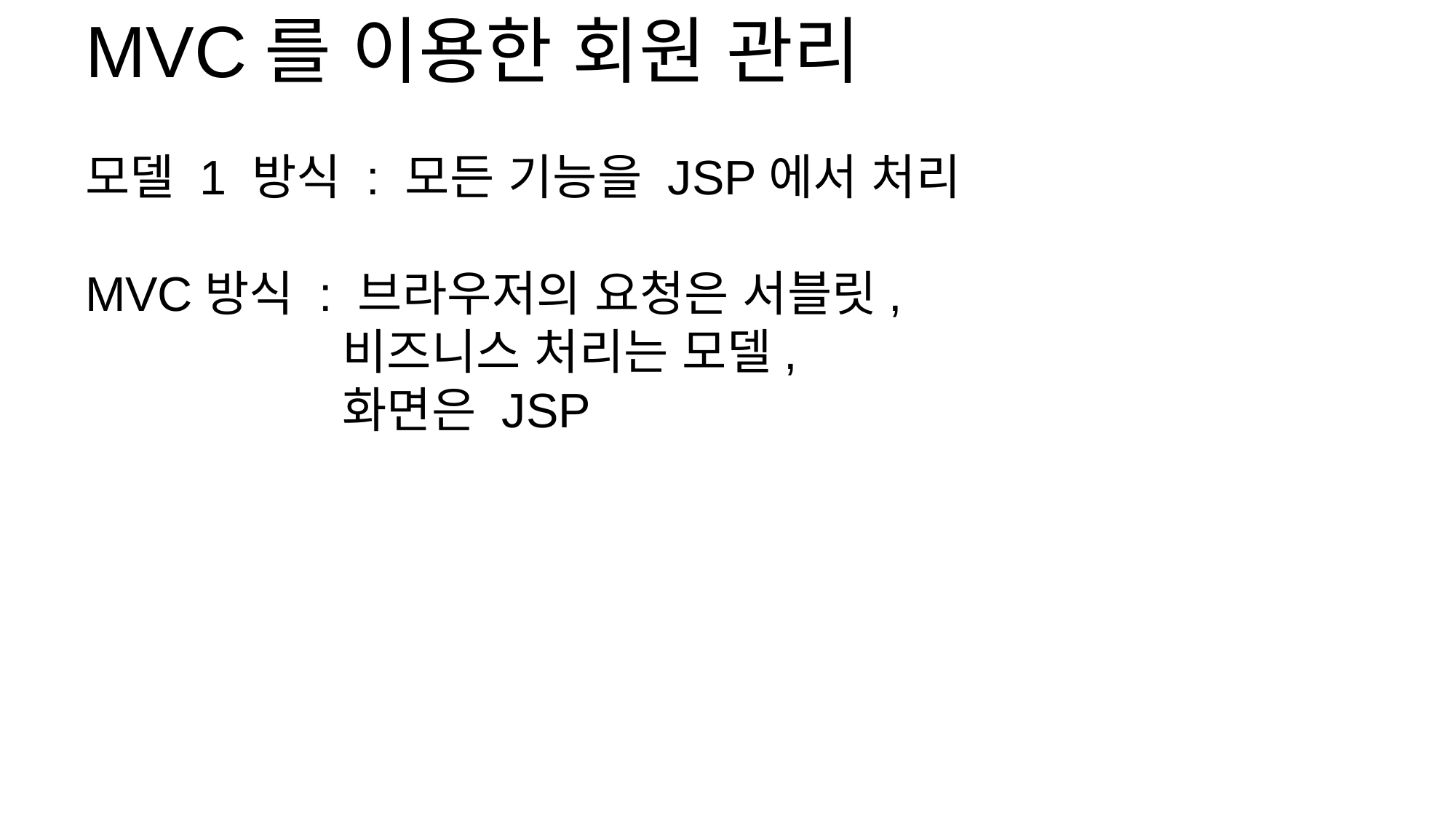

MVC를 이용한 회원 관리
모델 1 방식 : 모든 기능을 JSP에서 처리

MVC방식 : 브라우저의 요청은 서블릿,
		  비즈니스 처리는 모델,
		  화면은 JSP